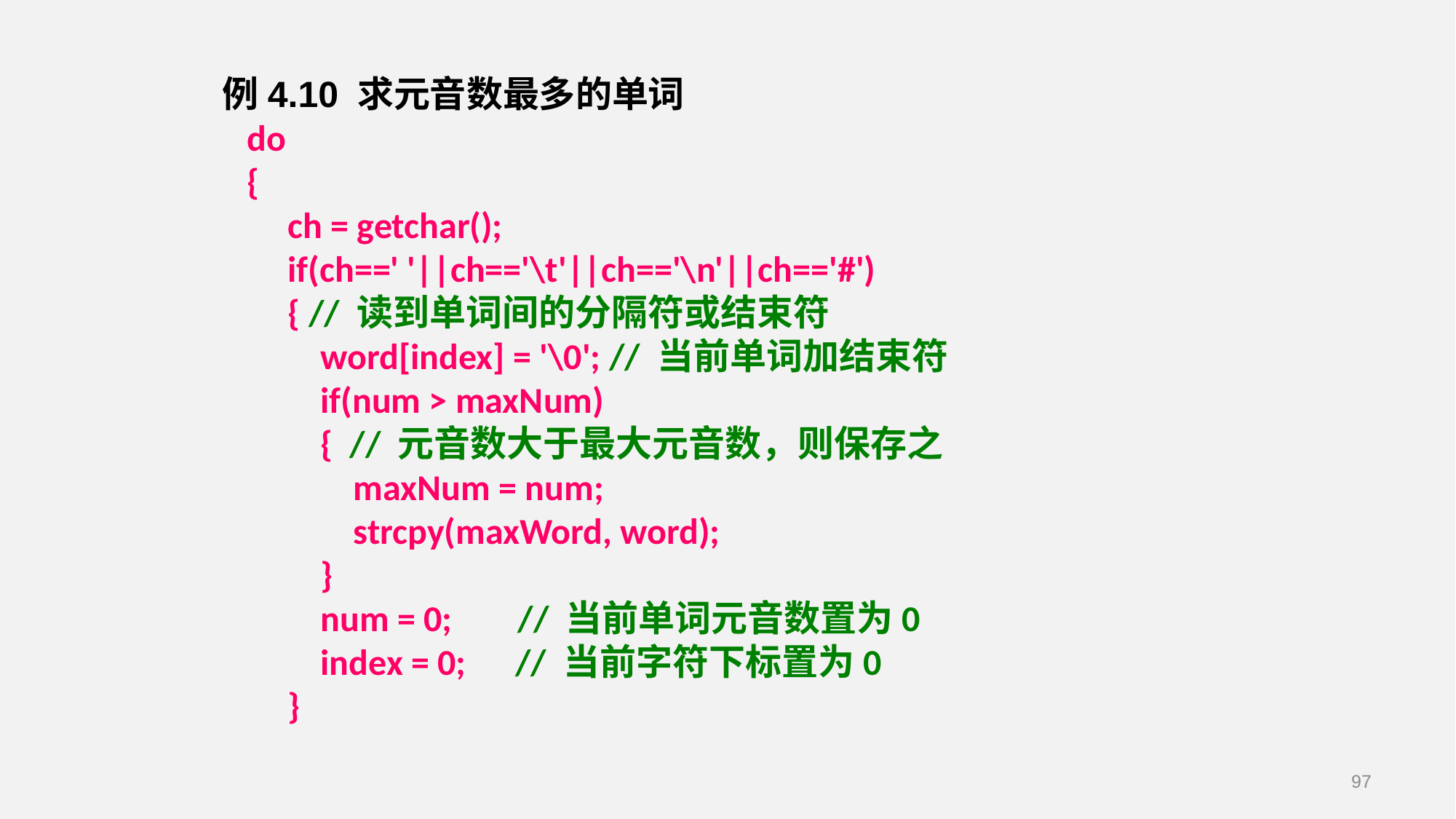

例4.10 求元音数最多的单词
   do
   {
        ch = getchar();
        if(ch==' '||ch=='\t'||ch=='\n'||ch=='#')
        { // 读到单词间的分隔符或结束符
            word[index] = '\0'; // 当前单词加结束符
            if(num > maxNum)
            {  // 元音数大于最大元音数，则保存之
                maxNum = num;
                strcpy(maxWord, word);
            }
            num = 0;        // 当前单词元音数置为0
            index = 0;      // 当前字符下标置为0
        }
97